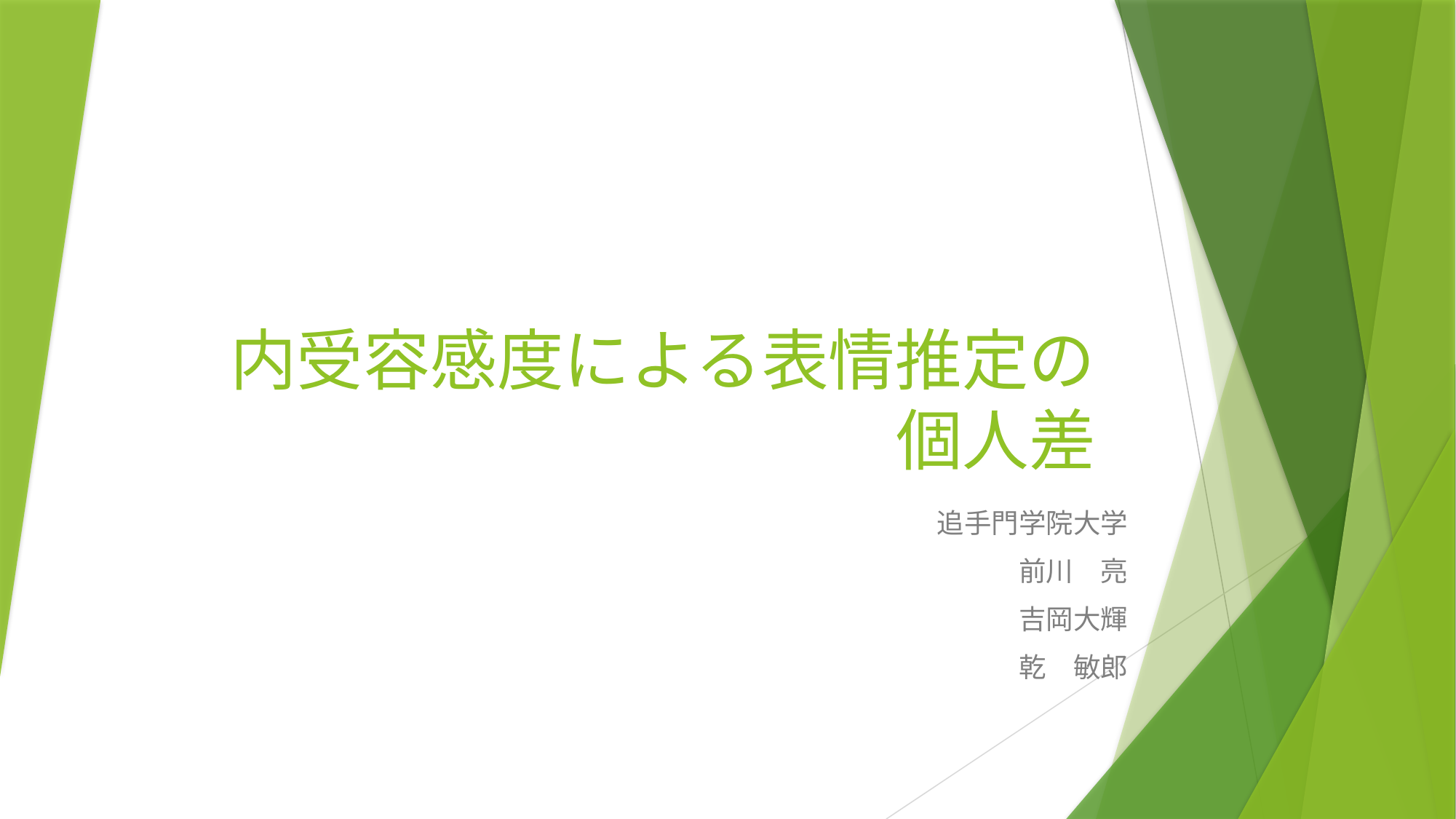

# 内受容感度による表情推定の個人差
追手門学院大学
前川　亮
吉岡大輝
乾　敏郎